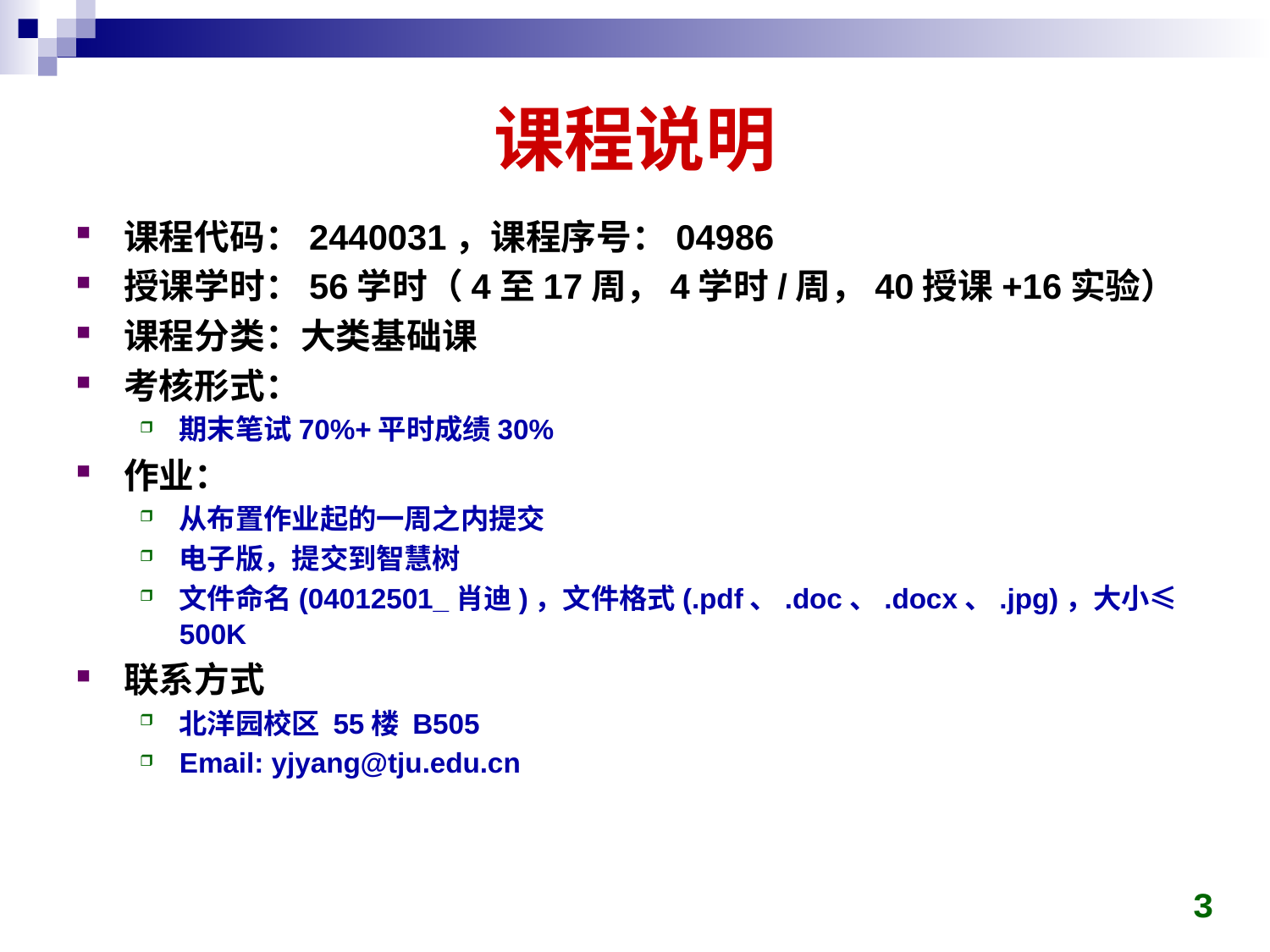

# 课程说明
课程代码：2440031，课程序号：04986
授课学时：56学时（4至17周，4学时/周，40授课+16实验）
课程分类：大类基础课
考核形式：
期末笔试70%+平时成绩30%
作业：
从布置作业起的一周之内提交
电子版，提交到智慧树
文件命名(04012501_肖迪)，文件格式(.pdf、.doc、.docx、.jpg)，大小≤500K
联系方式
北洋园校区 55楼 B505
Email: yjyang@tju.edu.cn
3